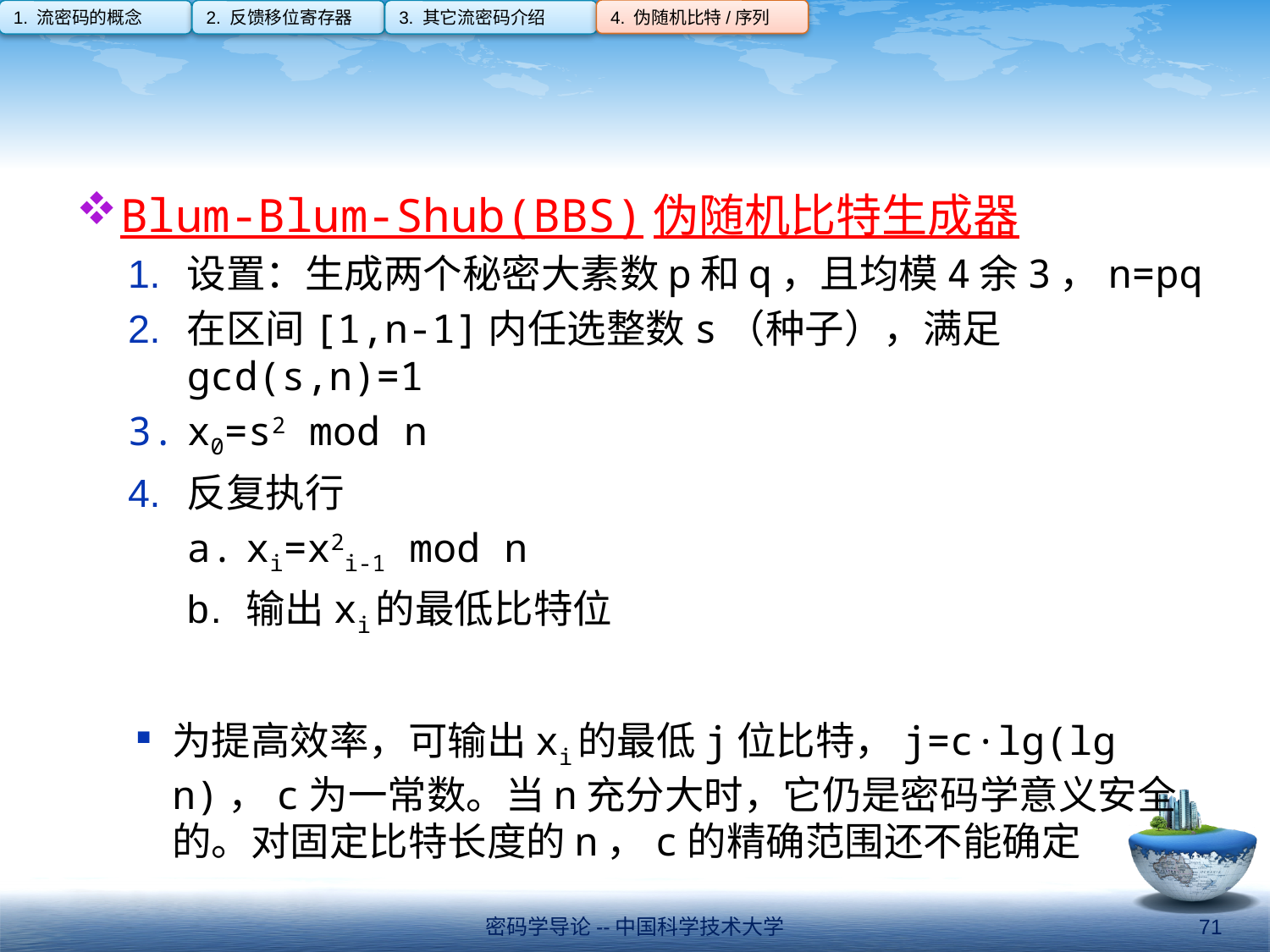

4. 伪随机比特/序列
1. 流密码的概念
2. 反馈移位寄存器
3. 其它流密码介绍
#
Blum-Blum-Shub(BBS)伪随机比特生成器
设置：生成两个秘密大素数p和q，且均模4余3，n=pq
在区间[1,n-1]内任选整数s（种子），满足gcd(s,n)=1
x0=s2 mod n
反复执行
xi=x2i-1 mod n
输出xi的最低比特位

为提高效率，可输出xi的最低j位比特，j=c·lg(lg n)，c为一常数。当n充分大时，它仍是密码学意义安全的。对固定比特长度的n，c的精确范围还不能确定
密码学导论--中国科学技术大学
71